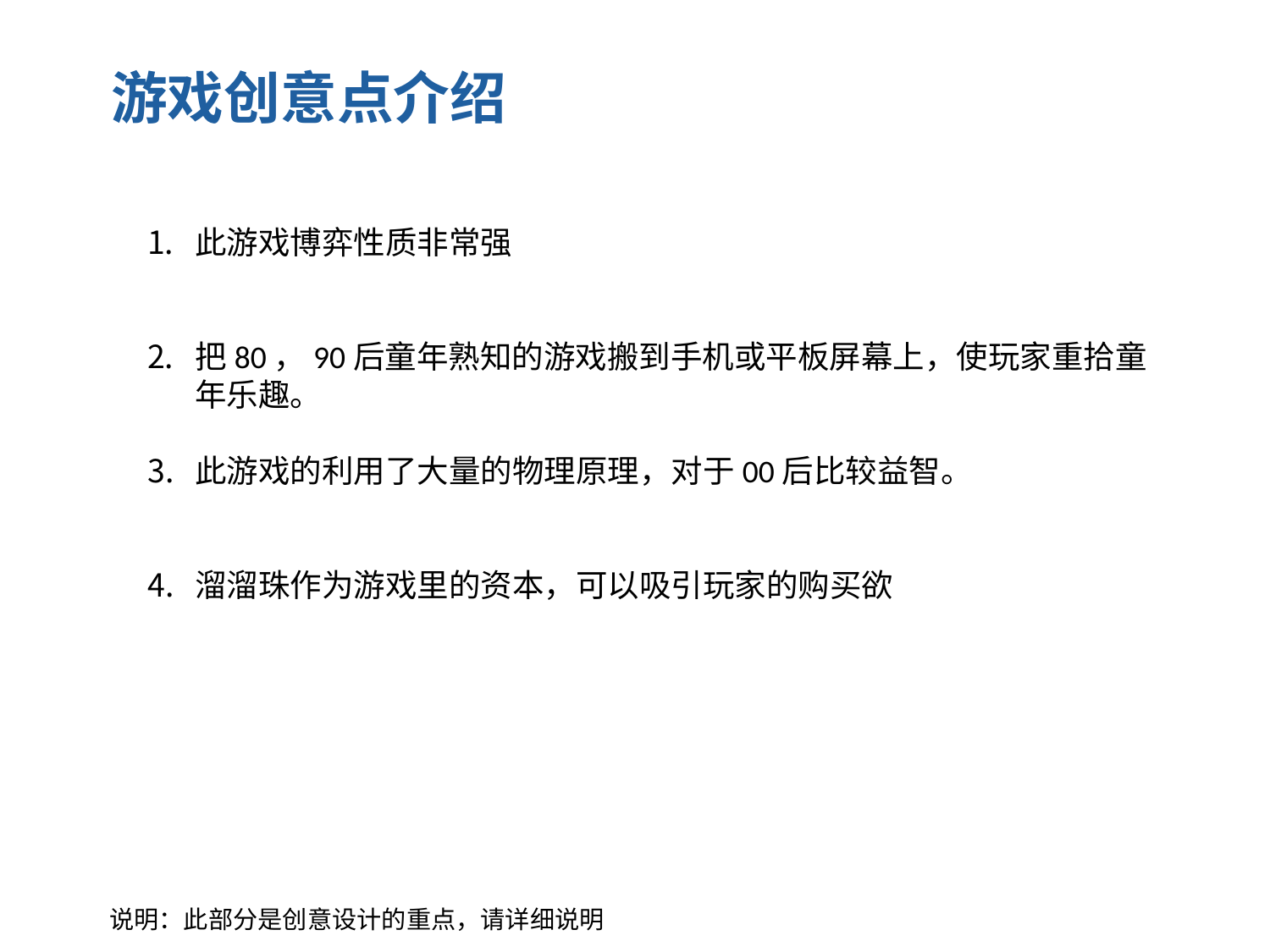

游戏创意点介绍

此游戏博弈性质非常强

把80，90后童年熟知的游戏搬到手机或平板屏幕上，使玩家重拾童年乐趣。

此游戏的利用了大量的物理原理，对于00后比较益智。

溜溜珠作为游戏里的资本，可以吸引玩家的购买欲
说明：此部分是创意设计的重点，请详细说明